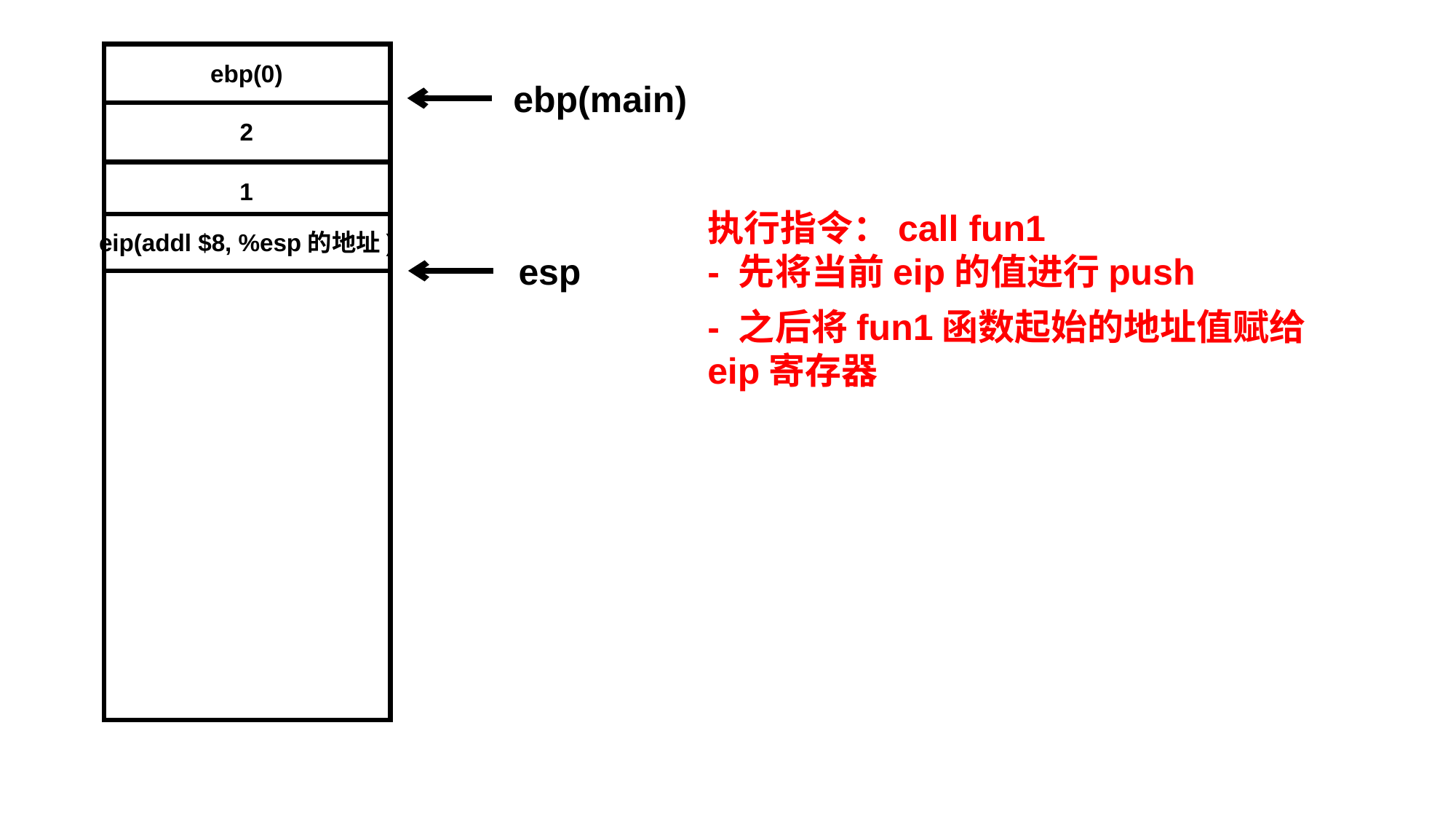

ebp(0)
ebp(main)
2
1
执行指令：call fun1
- 先将当前eip的值进行push
eip(addl $8, %esp的地址)
esp
- 之后将fun1函数起始的地址值赋给eip寄存器